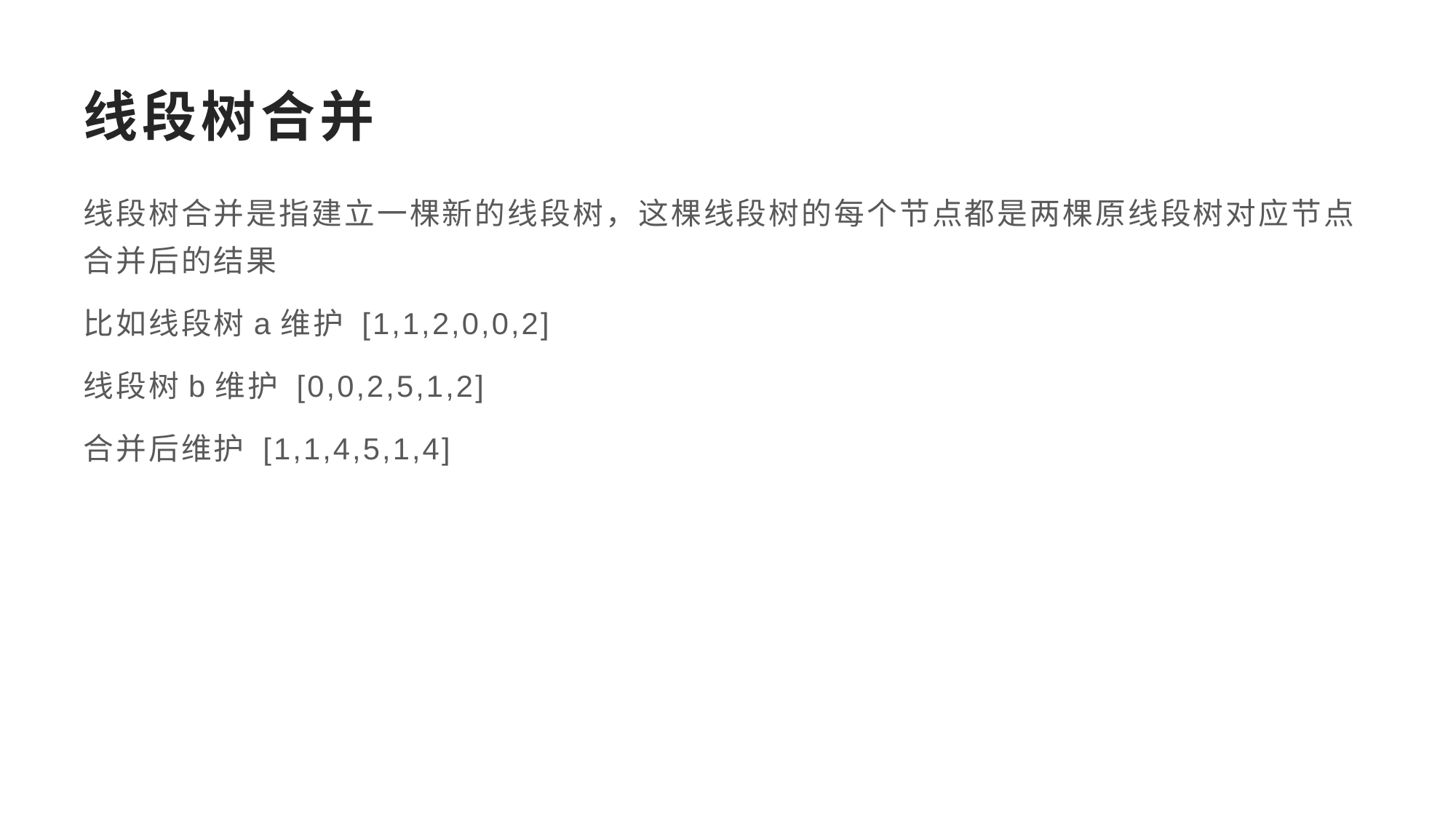

# 线段树合并
线段树合并是指建立一棵新的线段树，这棵线段树的每个节点都是两棵原线段树对应节点合并后的结果
比如线段树a维护 [1,1,2,0,0,2]
线段树b维护 [0,0,2,5,1,2]
合并后维护 [1,1,4,5,1,4]